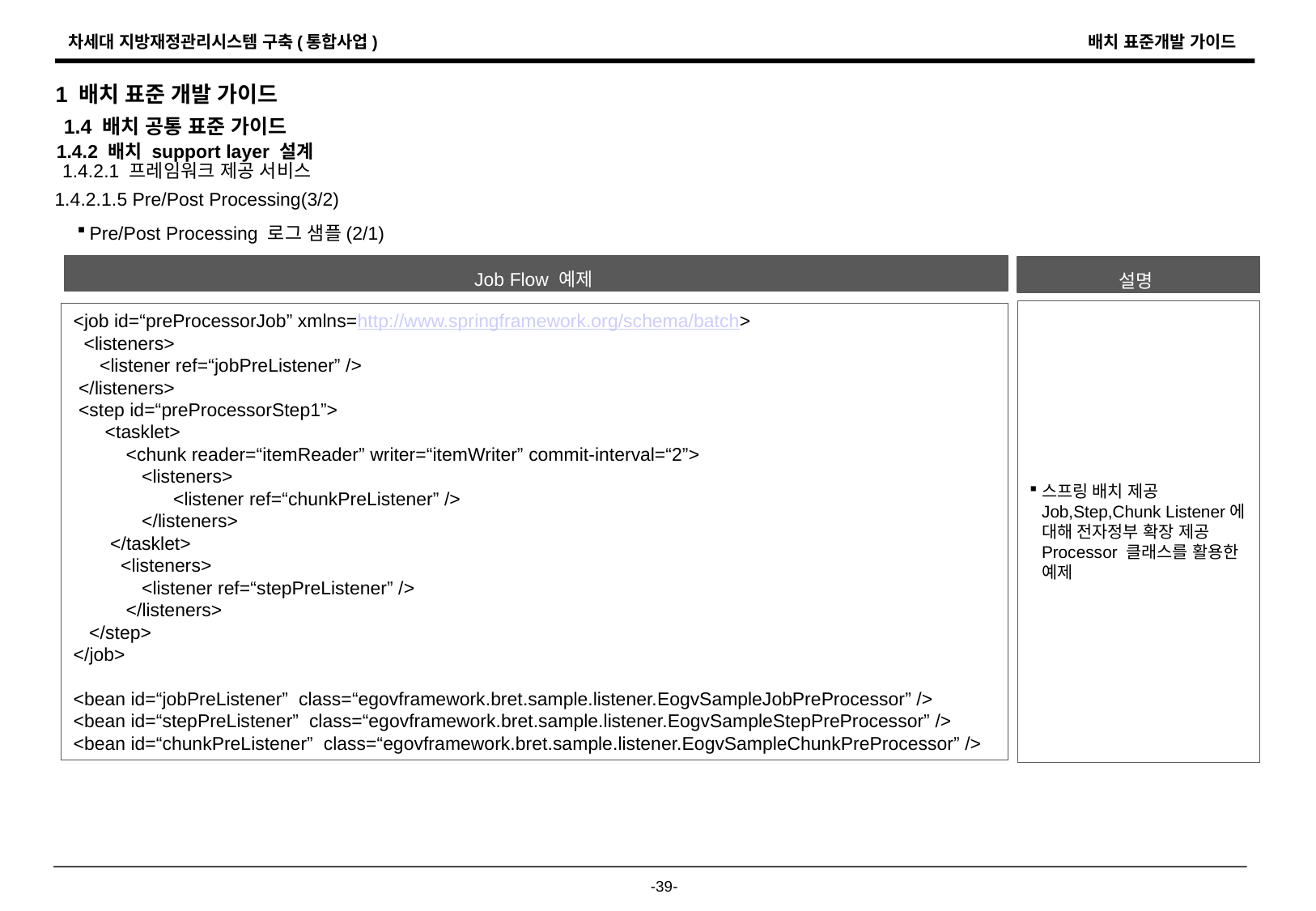

1 배치 표준 개발 가이드
1.4 배치 공통 표준 가이드
1.4.2 배치 support layer 설계
1.4.2.1 프레임워크 제공 서비스
1.4.2.1.5 Pre/Post Processing(3/2)
Pre/Post Processing 로그 샘플(2/1)
Job Flow 예제
설명
<job id=“preProcessorJob” xmlns=http://www.springframework.org/schema/batch>
  <listeners>
     <listener ref=“jobPreListener” />
 </listeners>
 <step id=“preProcessorStep1”>
      <tasklet>
          <chunk reader=“itemReader” writer=“itemWriter” commit-interval=“2”>
             <listeners>
                   <listener ref=“chunkPreListener” />
             </listeners>
       </tasklet>
         <listeners>
             <listener ref=“stepPreListener” />
          </listeners>
   </step>
</job>

<bean id=“jobPreListener”  class=“egovframework.bret.sample.listener.EogvSampleJobPreProcessor” />
<bean id=“stepPreListener”  class=“egovframework.bret.sample.listener.EogvSampleStepPreProcessor” />
<bean id=“chunkPreListener”  class=“egovframework.bret.sample.listener.EogvSampleChunkPreProcessor” />
스프링 배치 제공 Job,Step,Chunk Listener에 대해 전자정부 확장 제공 Processor 클래스를 활용한 예제